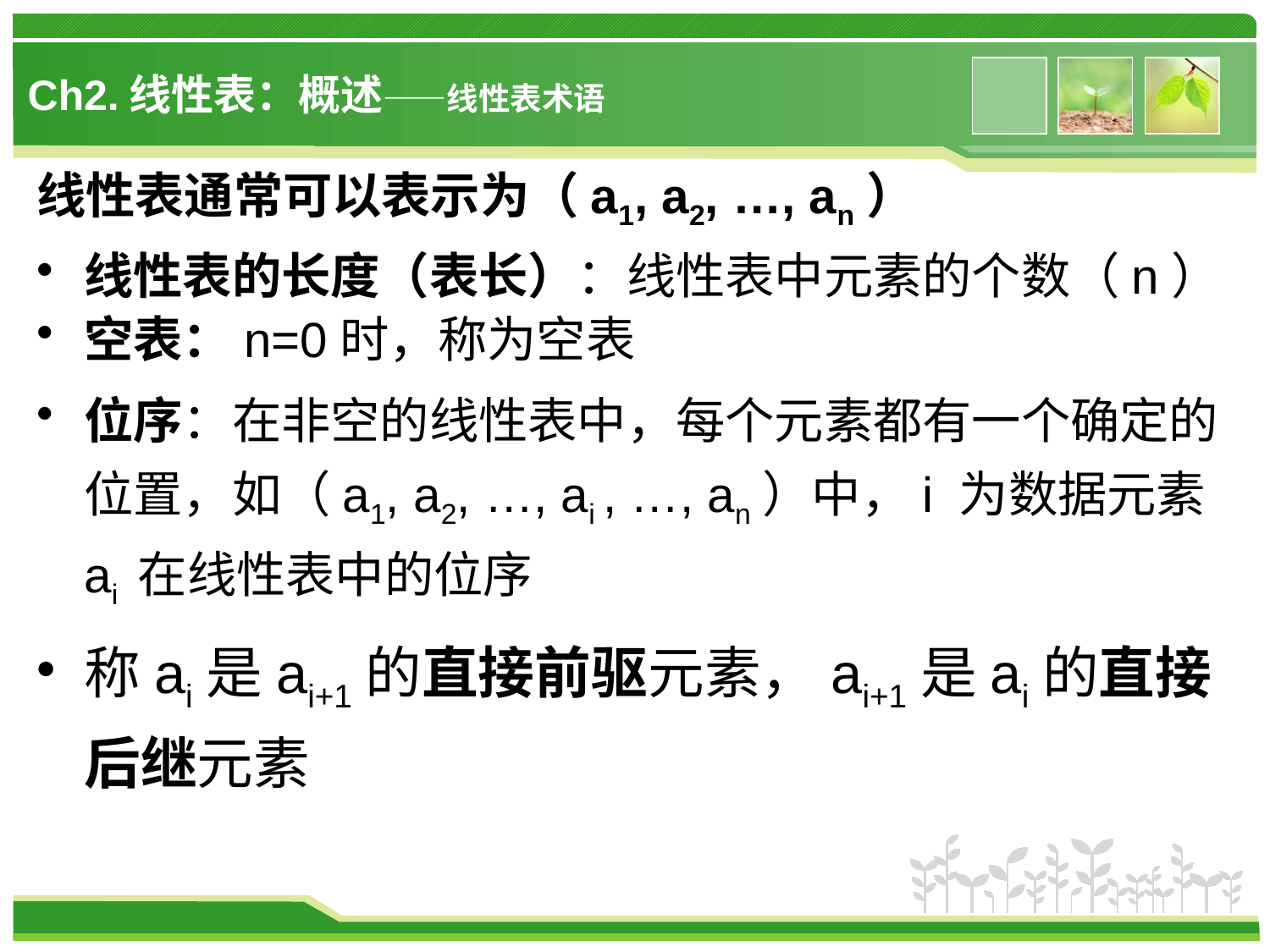

# Ch2.线性表：概述——线性表术语
线性表通常可以表示为（a1, a2, …, an）
线性表的长度（表长）：线性表中元素的个数（n）
空表：n=0时，称为空表
位序：在非空的线性表中，每个元素都有一个确定的位置，如（a1, a2, …, ai , …, an）中，i 为数据元素ai 在线性表中的位序
称ai是ai+1的直接前驱元素，ai+1是ai的直接后继元素
5